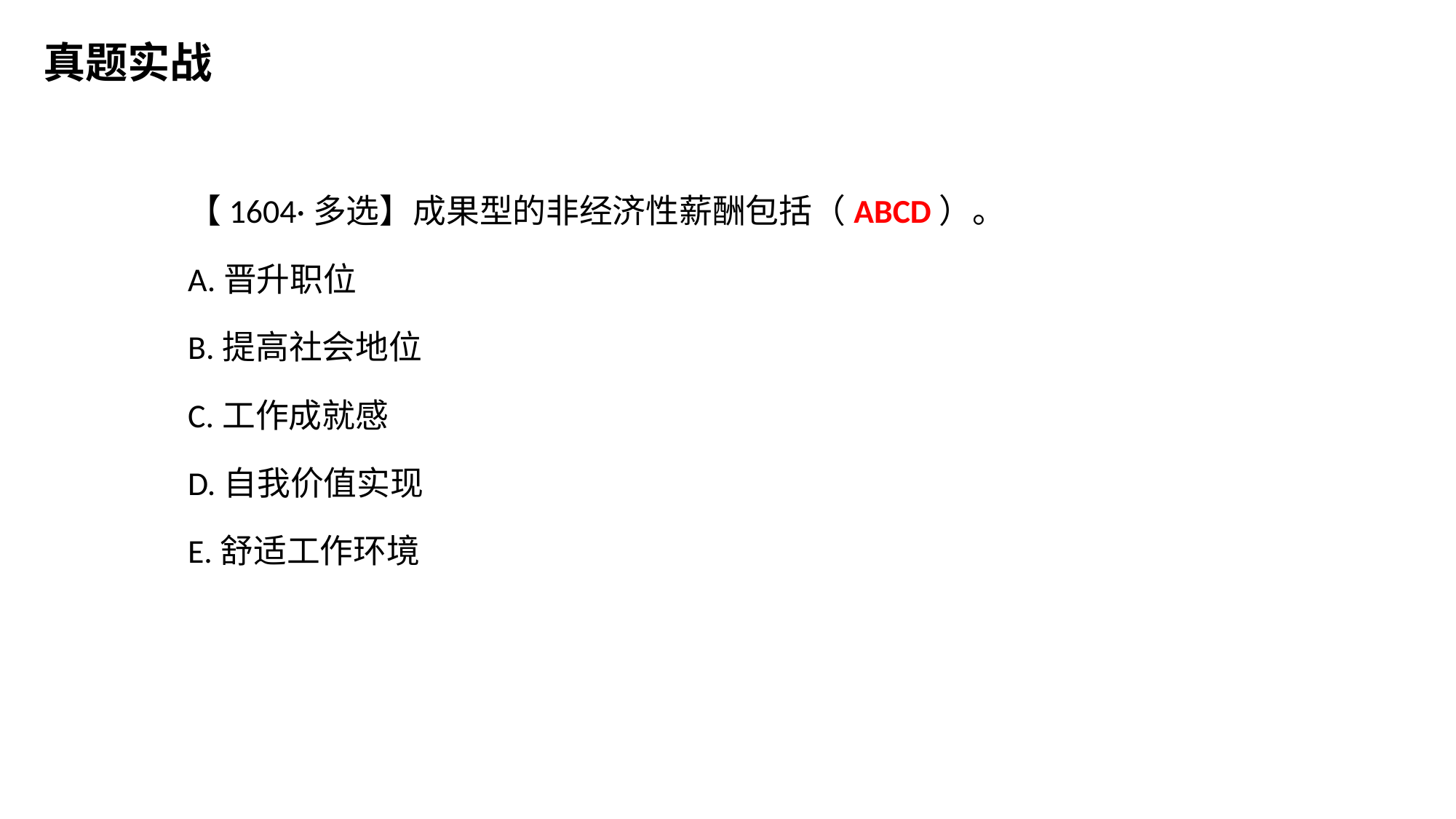

真题实战
【1604·多选】成果型的非经济性薪酬包括（ABCD）。
A.晋升职位
B.提高社会地位
C.工作成就感
D.自我价值实现
E.舒适工作环境